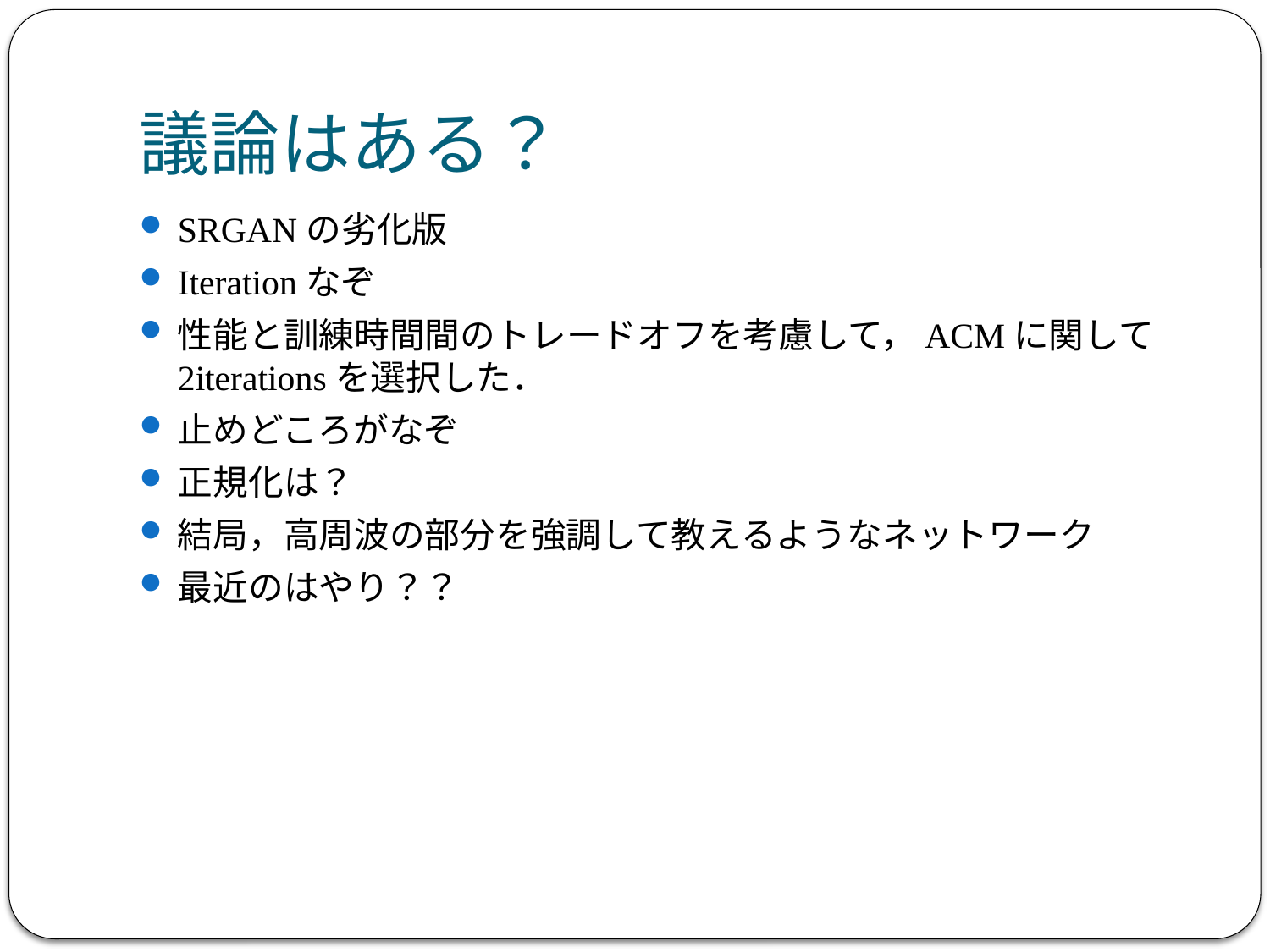

# 議論はある？
SRGANの劣化版
Iterationなぞ
性能と訓練時間間のトレードオフを考慮して，ACMに関して2iterationsを選択した．
止めどころがなぞ
正規化は？
結局，高周波の部分を強調して教えるようなネットワーク
最近のはやり？？